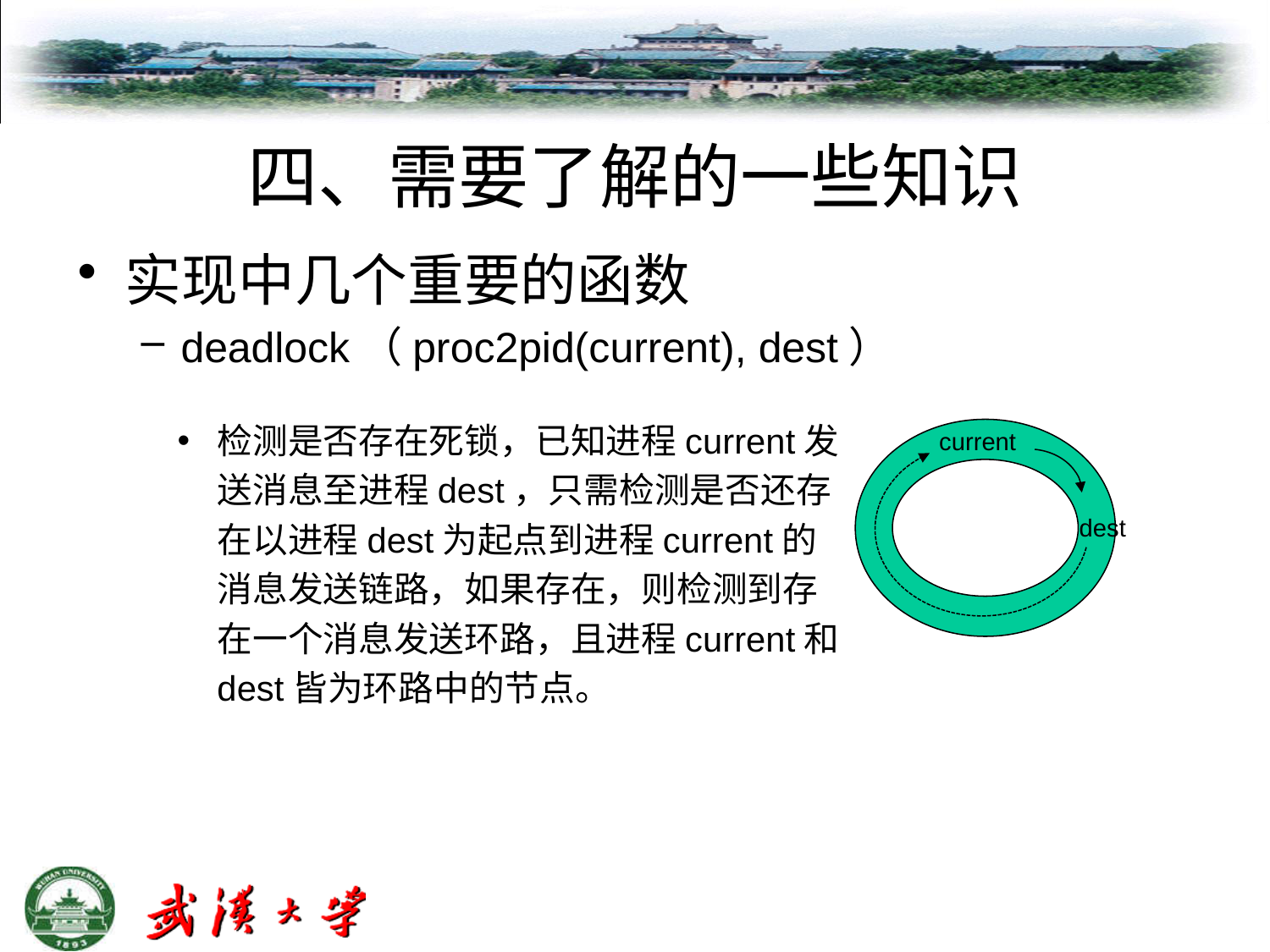

# 四、需要了解的一些知识
实现中几个重要的函数
deadlock（proc2pid(current), dest）
检测是否存在死锁，已知进程current发送消息至进程dest，只需检测是否还存在以进程dest为起点到进程current的消息发送链路，如果存在，则检测到存在一个消息发送环路，且进程current和dest皆为环路中的节点。

            current

 dest